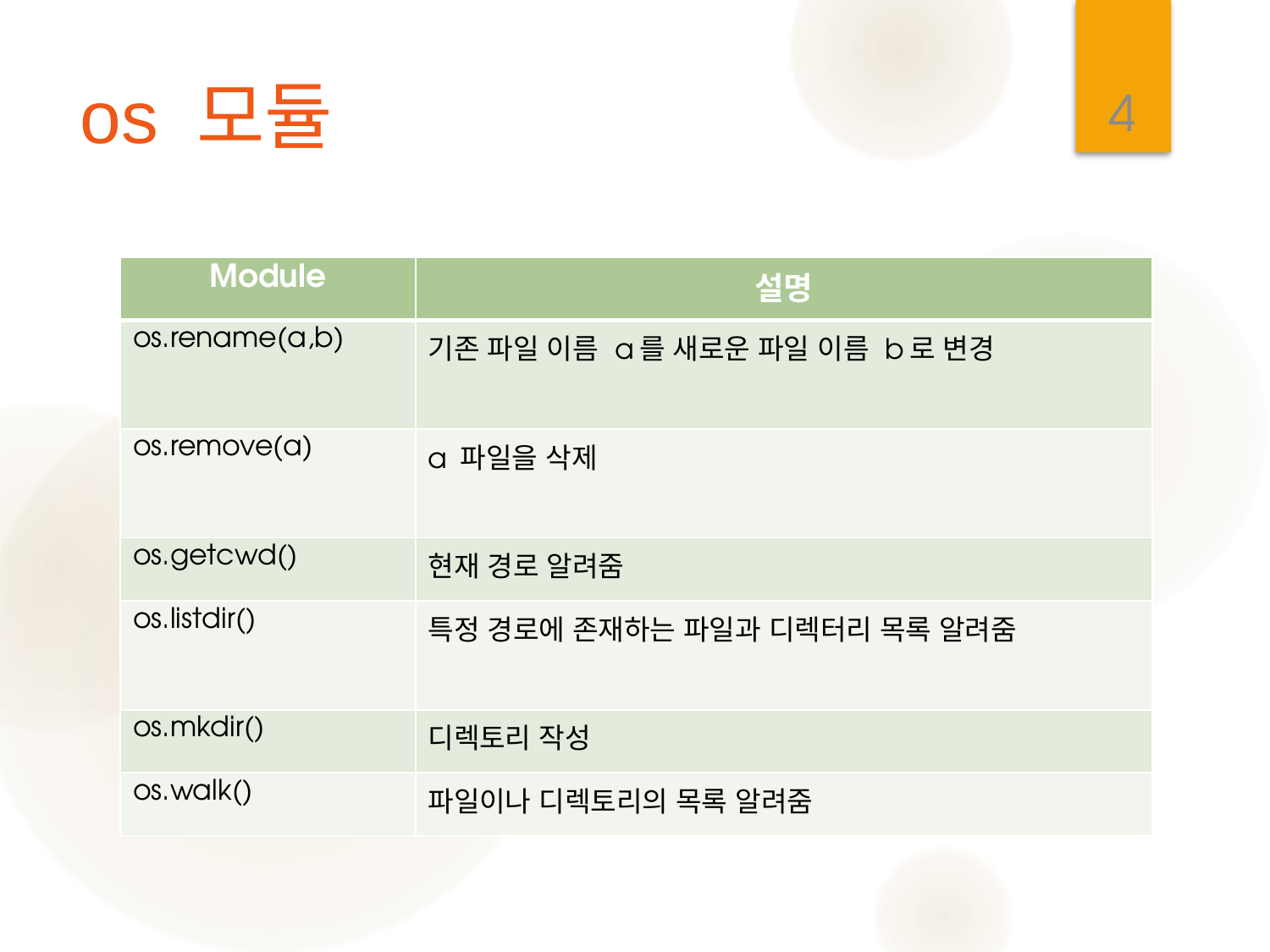

4
# os 모듈
| Module | 설명 |
| --- | --- |
| os.rename(a,b) | 기존 파일 이름 a를 새로운 파일 이름 b로 변경 |
| os.remove(a) | a 파일을 삭제 |
| os.getcwd() | 현재 경로 알려줌 |
| os.listdir() | 특정 경로에 존재하는 파일과 디렉터리 목록 알려줌 |
| os.mkdir() | 디렉토리 작성 |
| os.walk() | 파일이나 디렉토리의 목록 알려줌 |